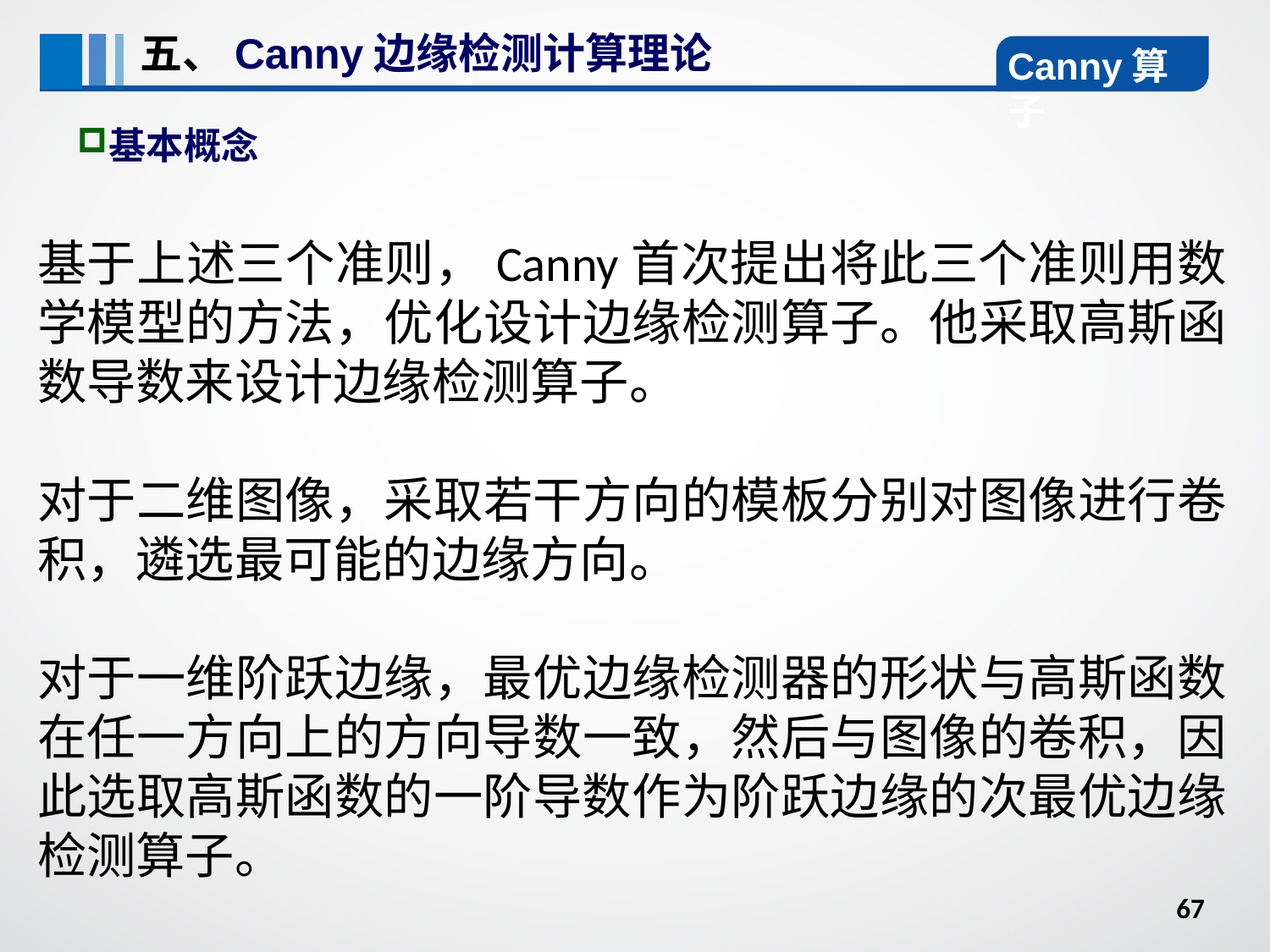

五、Canny边缘检测计算理论
Canny算子
基本概念
基于上述三个准则，Canny首次提出将此三个准则用数学模型的方法，优化设计边缘检测算子。他采取高斯函数导数来设计边缘检测算子。

对于二维图像，采取若干方向的模板分别对图像进行卷积，遴选最可能的边缘方向。

对于一维阶跃边缘，最优边缘检测器的形状与高斯函数在任一方向上的方向导数一致，然后与图像的卷积，因此选取高斯函数的一阶导数作为阶跃边缘的次最优边缘检测算子。

67